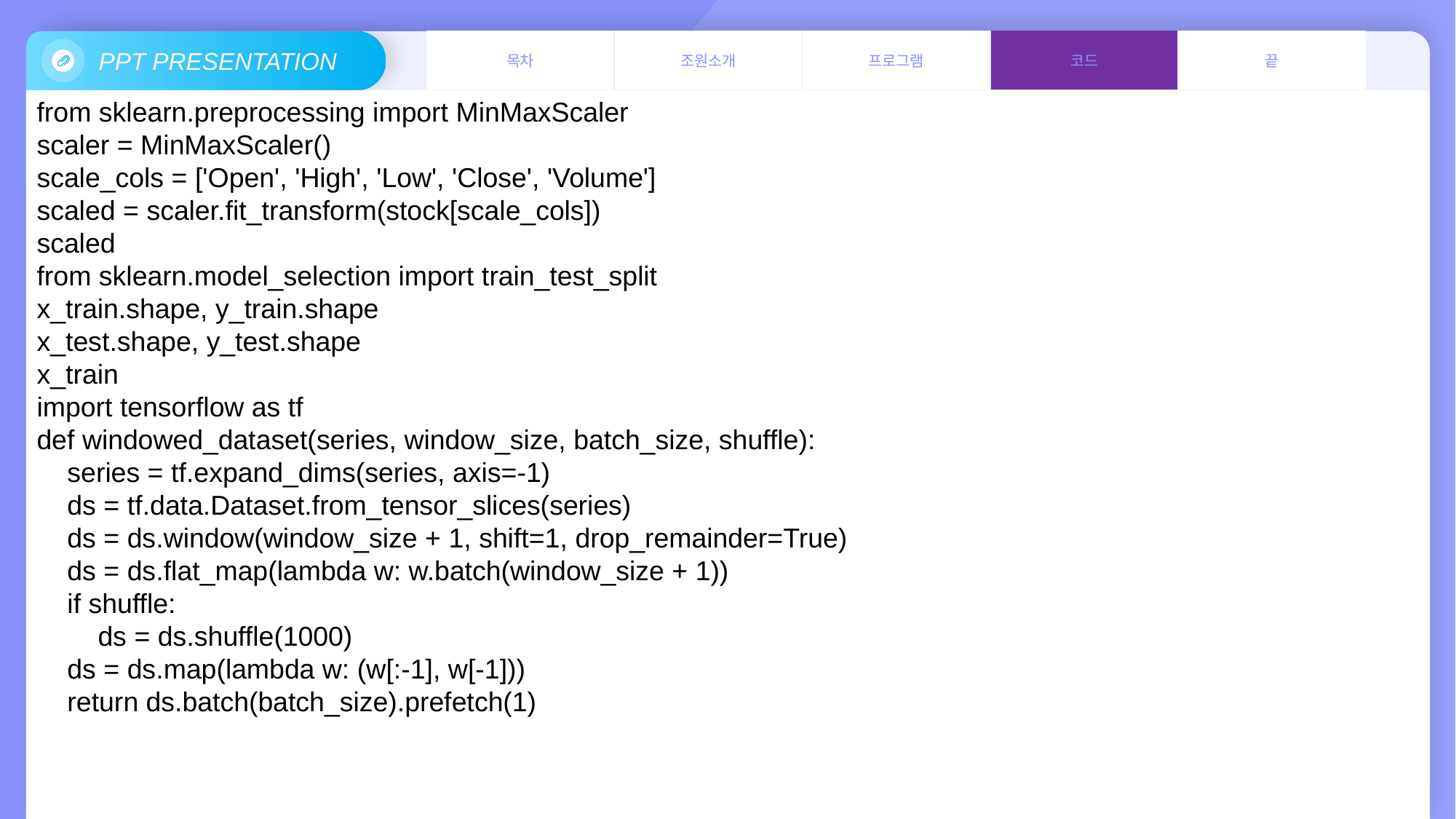

PPT PRESENTATION

| 목차 | 조원소개 | 프로그램 | 코드 | 끝 |
| --- | --- | --- | --- | --- |
from sklearn.preprocessing import MinMaxScaler
scaler = MinMaxScaler()
scale_cols = ['Open', 'High', 'Low', 'Close', 'Volume']
scaled = scaler.fit_transform(stock[scale_cols])
scaled
from sklearn.model_selection import train_test_split
x_train.shape, y_train.shape
x_test.shape, y_test.shape
x_train
import tensorflow as tf
def windowed_dataset(series, window_size, batch_size, shuffle):
    series = tf.expand_dims(series, axis=-1)
    ds = tf.data.Dataset.from_tensor_slices(series)
    ds = ds.window(window_size + 1, shift=1, drop_remainder=True)
    ds = ds.flat_map(lambda w: w.batch(window_size + 1))
    if shuffle:
        ds = ds.shuffle(1000)
    ds = ds.map(lambda w: (w[:-1], w[-1]))
    return ds.batch(batch_size).prefetch(1)